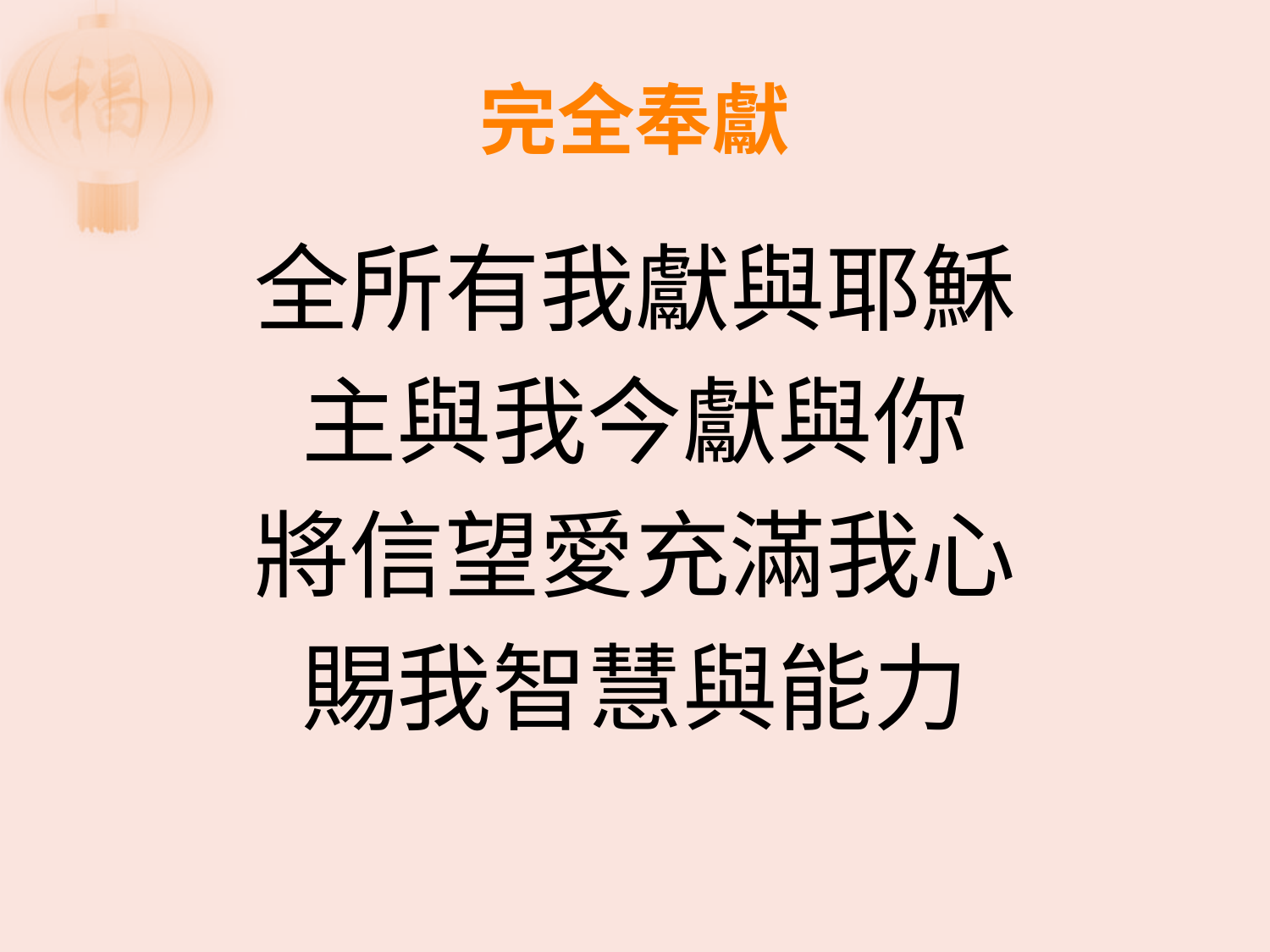

# 完全奉獻
全所有我獻與耶穌
主與我今獻與你
將信望愛充滿我心
賜我智慧與能力